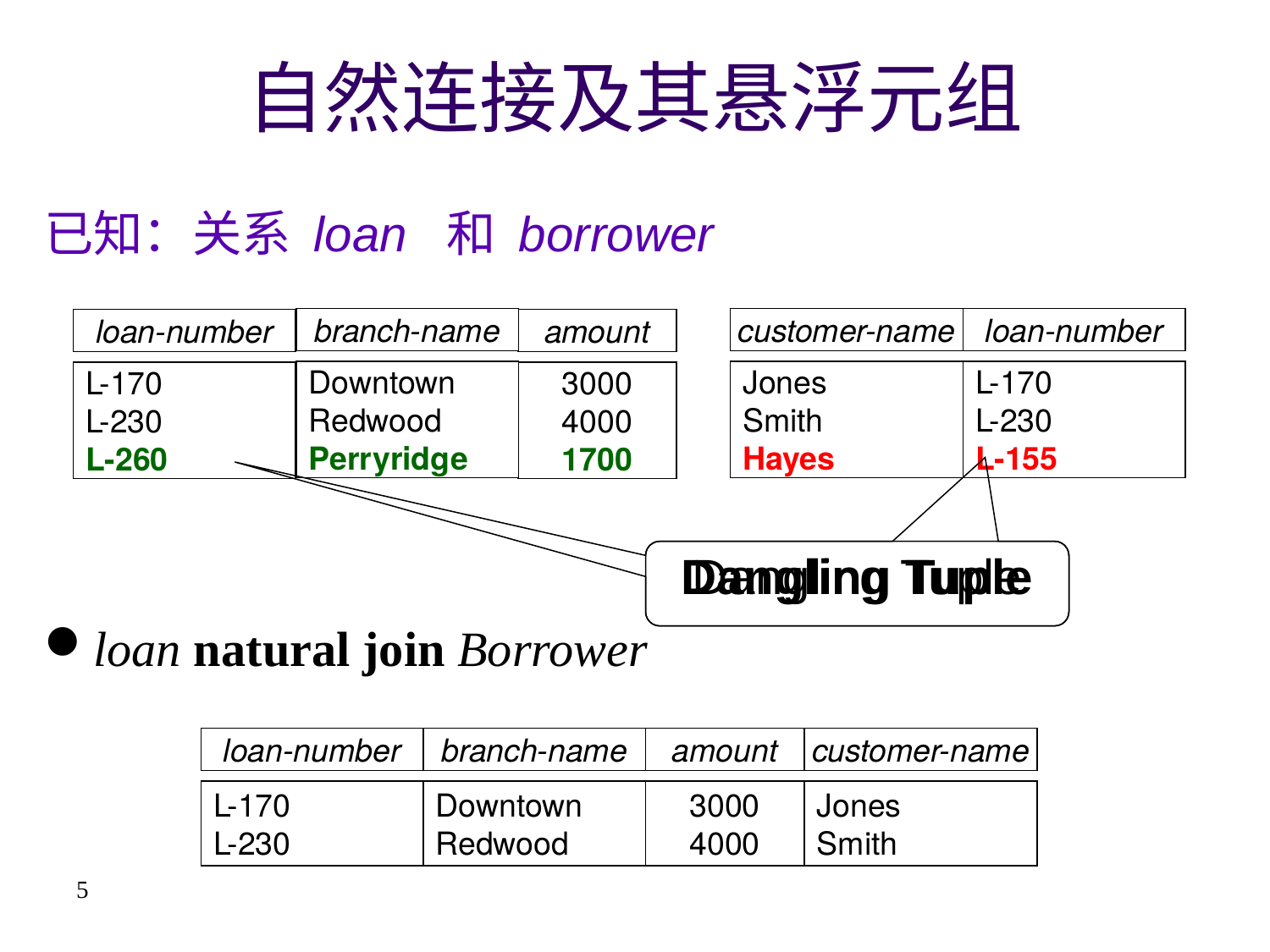

# 自然连接及其悬浮元组
已知：关系 loan  和 borrower
branch-name
customer-name
loan-number
loan-number
amount
Downtown
Redwood
Perryridge
Jones
Smith
Hayes
L-170
L-230
L-155
L-170
L-230
L-260
3000
4000
1700
Dangling Tuple
Dangling Tuple
loan natural join Borrower
loan-number
branch-name
amount
customer-name
L-170
L-230
Downtown
Redwood
3000
4000
Jones
Smith
5